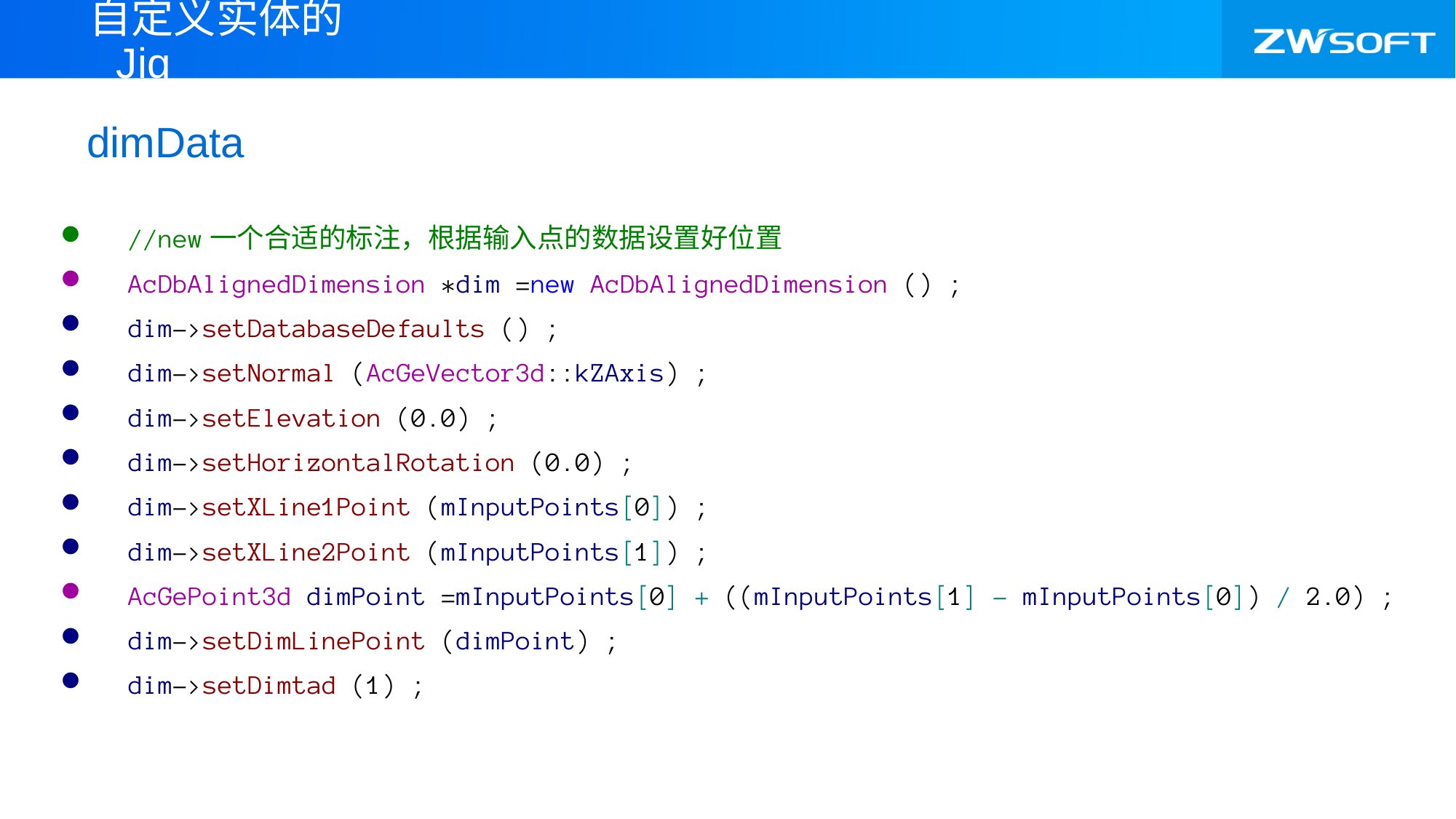

自定义实体的Jig
# dimData
//new一个合适的标注，根据输入点的数据设置好位置
AcDbAlignedDimension *dim =new AcDbAlignedDimension () ;
dim->setDatabaseDefaults () ;
dim->setNormal (AcGeVector3d::kZAxis) ;
dim->setElevation (0.0) ;
dim->setHorizontalRotation (0.0) ;
dim->setXLine1Point (mInputPoints[0]) ;
dim->setXLine2Point (mInputPoints[1]) ;
AcGePoint3d dimPoint =mInputPoints[0] + ((mInputPoints[1] - mInputPoints[0]) / 2.0) ;
dim->setDimLinePoint (dimPoint) ;
dim->setDimtad (1) ;